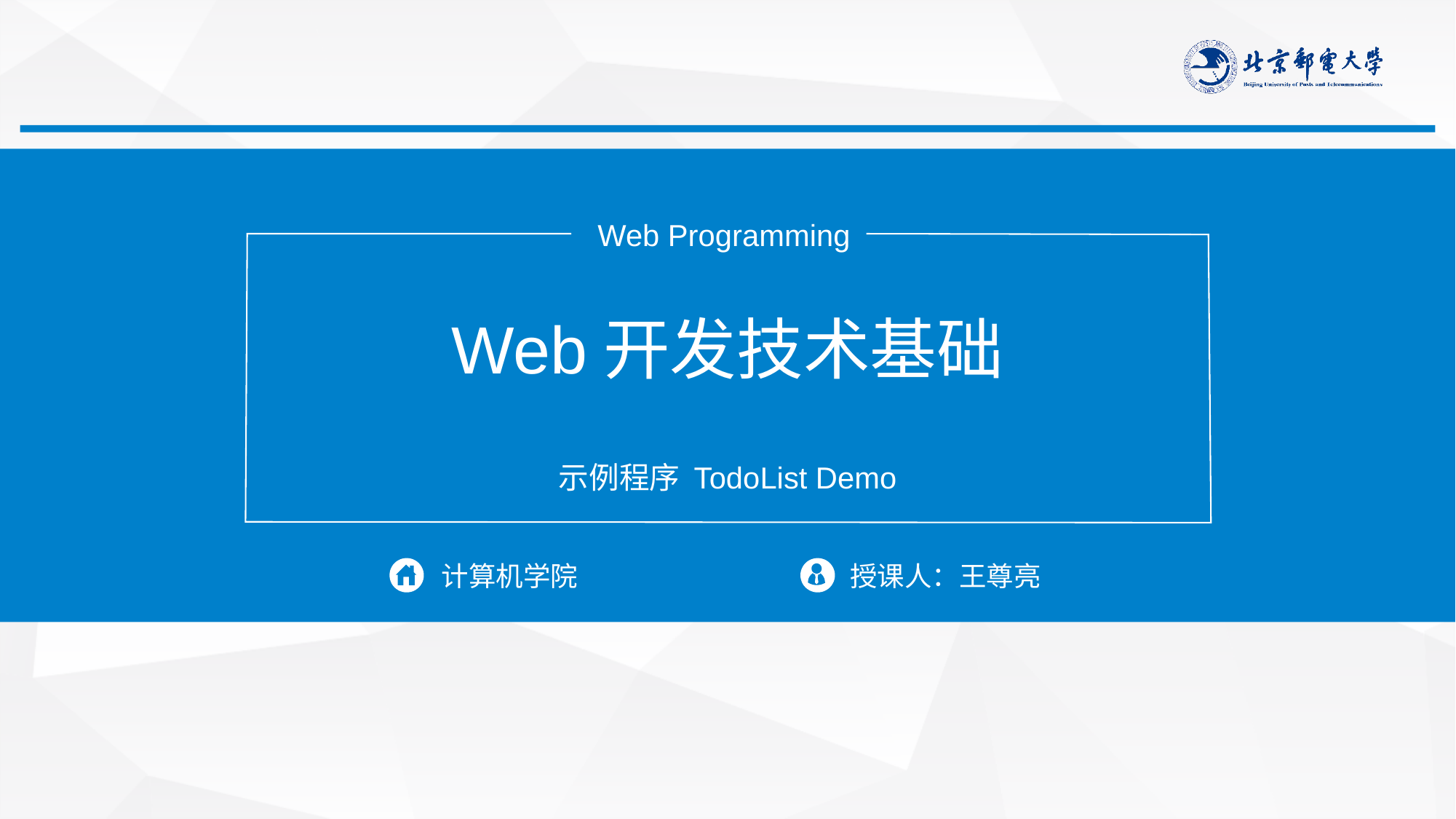

Web Programming

Web开发技术基础
示例程序 TodoList Demo
计算机学院
授课人：王尊亮